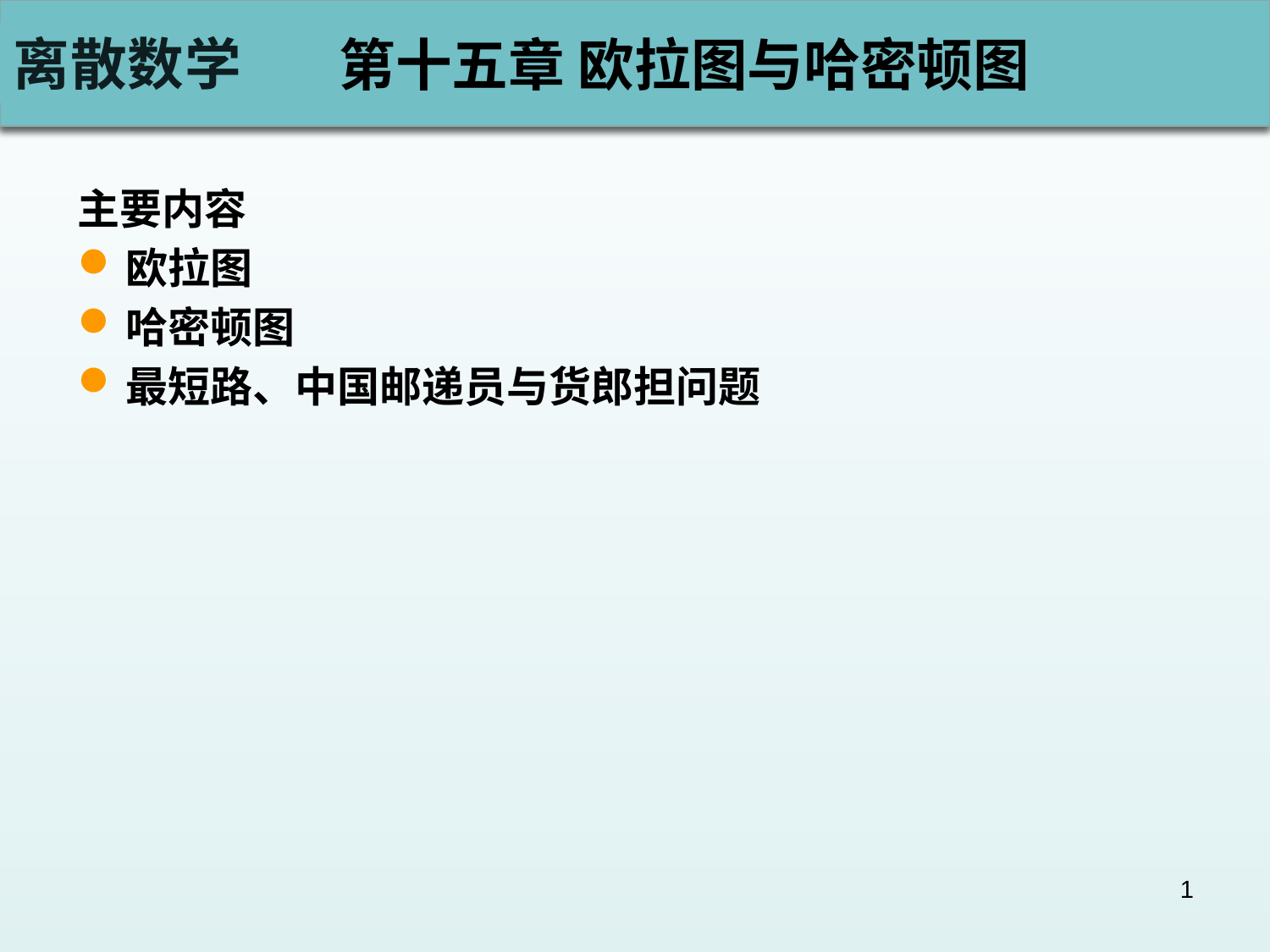

# 第十五章 欧拉图与哈密顿图
主要内容
欧拉图
哈密顿图
最短路、中国邮递员与货郎担问题

1